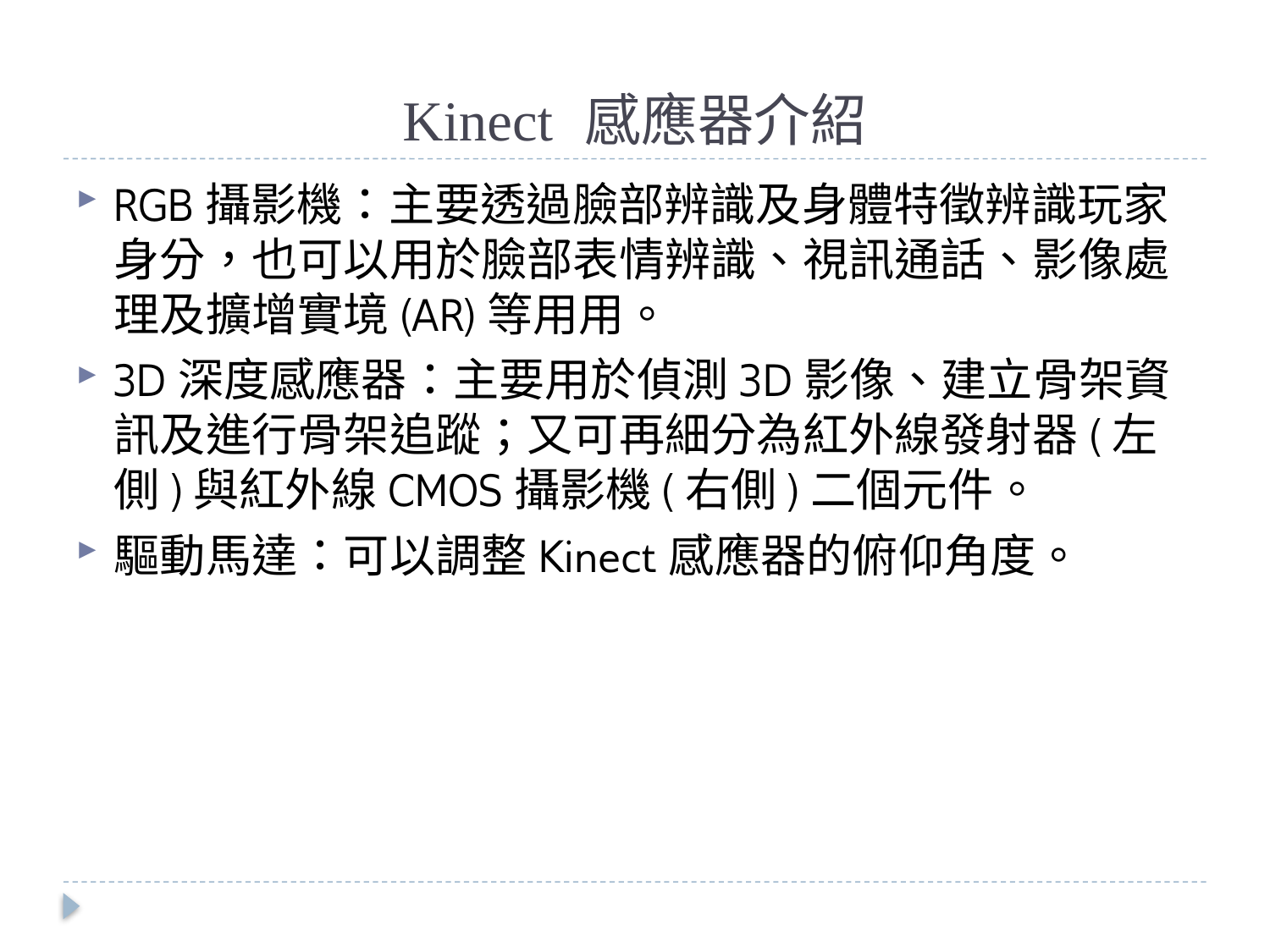

# Kinect 感應器介紹
RGB攝影機：主要透過臉部辨識及身體特徵辨識玩家身分，也可以用於臉部表情辨識、視訊通話、影像處理及擴增實境(AR)等用用。
3D深度感應器：主要用於偵測3D影像、建立骨架資訊及進行骨架追蹤；又可再細分為紅外線發射器(左側)與紅外線CMOS攝影機(右側)二個元件。
驅動馬達：可以調整Kinect感應器的俯仰角度。